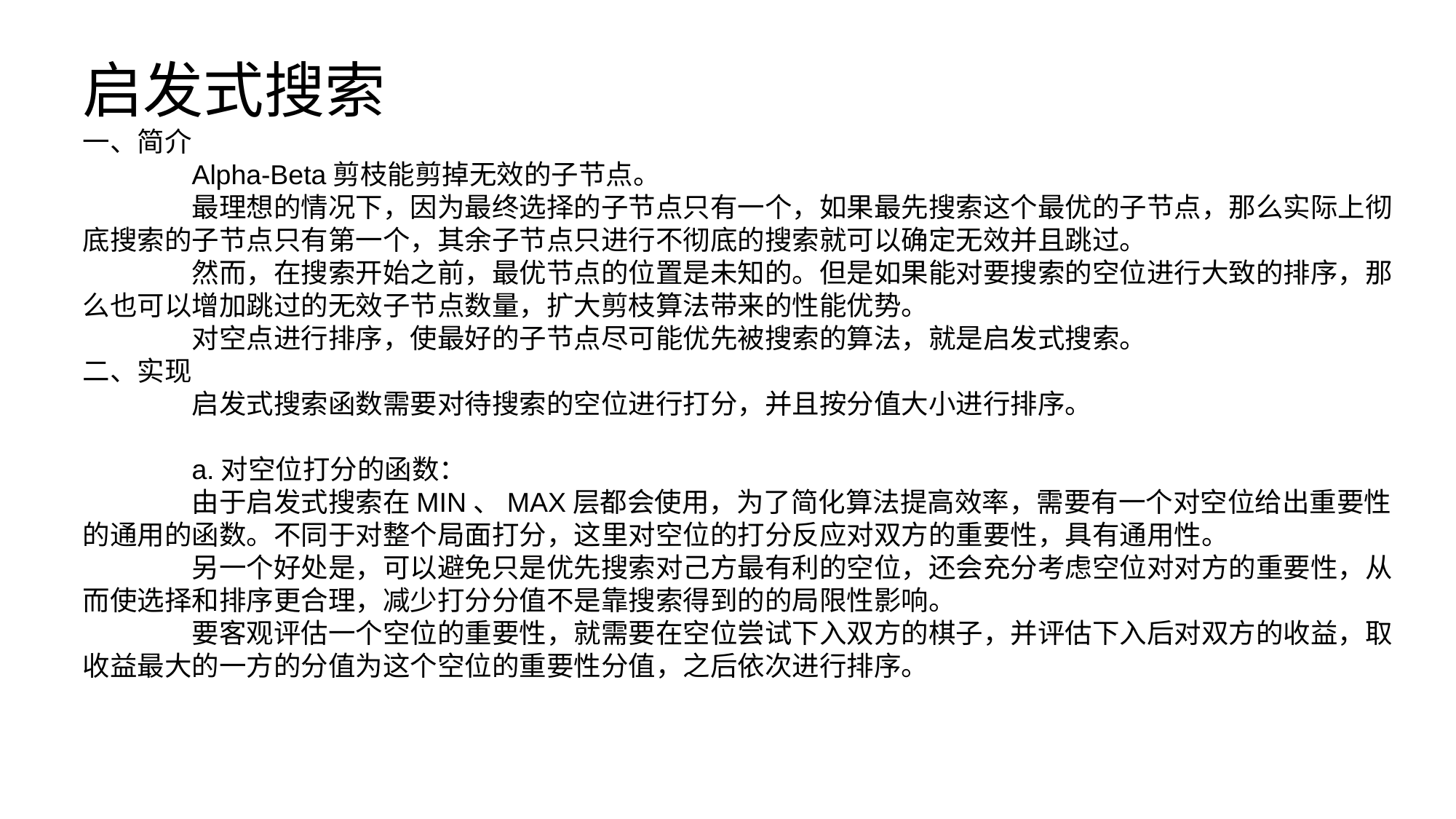

启发式搜索
一、简介
	Alpha-Beta剪枝能剪掉无效的子节点。
	最理想的情况下，因为最终选择的子节点只有一个，如果最先搜索这个最优的子节点，那么实际上彻底搜索的子节点只有第一个，其余子节点只进行不彻底的搜索就可以确定无效并且跳过。
	然而，在搜索开始之前，最优节点的位置是未知的。但是如果能对要搜索的空位进行大致的排序，那么也可以增加跳过的无效子节点数量，扩大剪枝算法带来的性能优势。
	对空点进行排序，使最好的子节点尽可能优先被搜索的算法，就是启发式搜索。
二、实现
	启发式搜索函数需要对待搜索的空位进行打分，并且按分值大小进行排序。

	a.对空位打分的函数：
	由于启发式搜索在MIN、MAX层都会使用，为了简化算法提高效率，需要有一个对空位给出重要性的通用的函数。不同于对整个局面打分，这里对空位的打分反应对双方的重要性，具有通用性。
	另一个好处是，可以避免只是优先搜索对己方最有利的空位，还会充分考虑空位对对方的重要性，从而使选择和排序更合理，减少打分分值不是靠搜索得到的的局限性影响。
	要客观评估一个空位的重要性，就需要在空位尝试下入双方的棋子，并评估下入后对双方的收益，取收益最大的一方的分值为这个空位的重要性分值，之后依次进行排序。